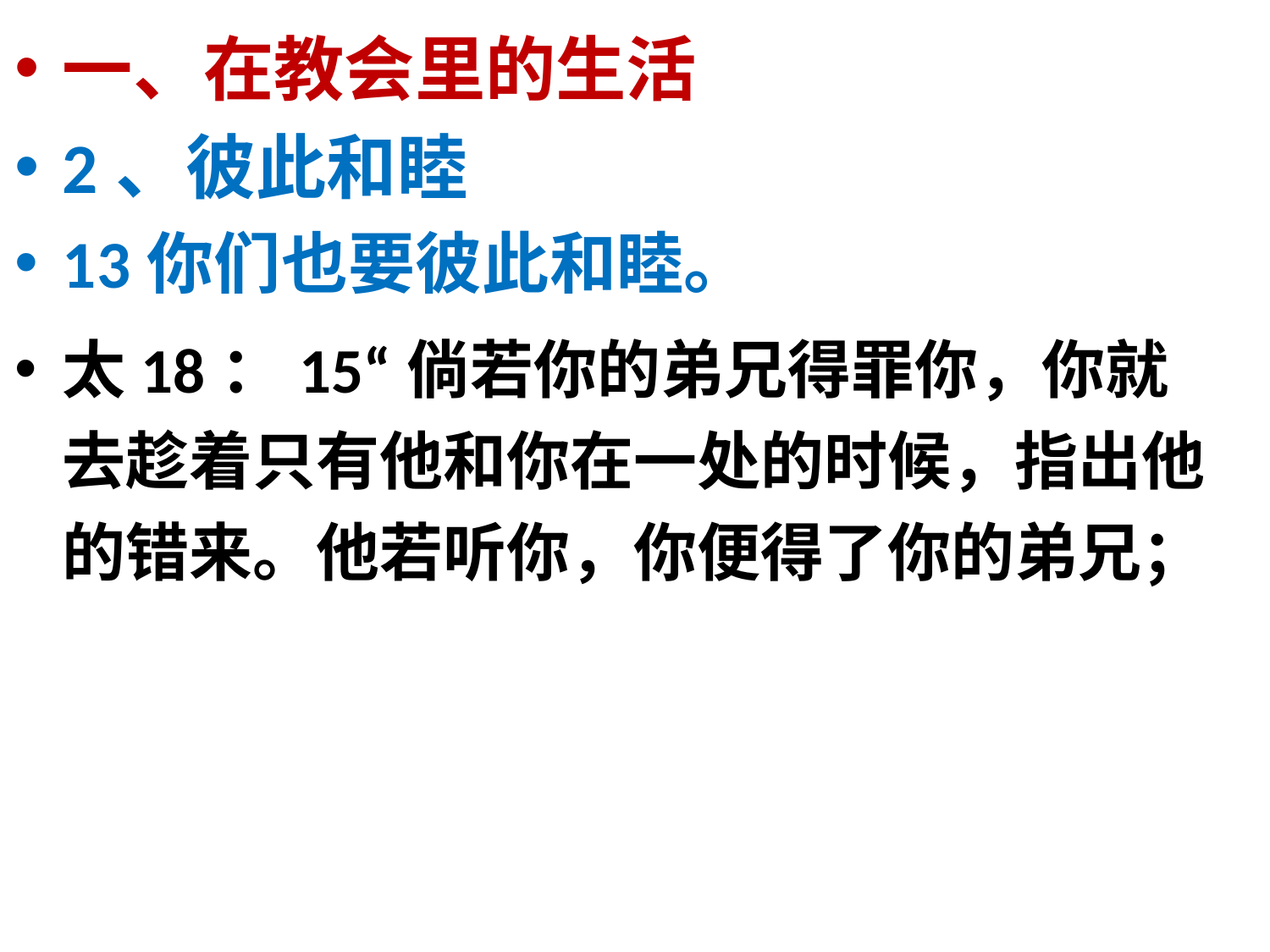

一、在教会里的生活
2、彼此和睦
13你们也要彼此和睦。
太18：15“倘若你的弟兄得罪你，你就去趁着只有他和你在一处的时候，指出他的错来。他若听你，你便得了你的弟兄；